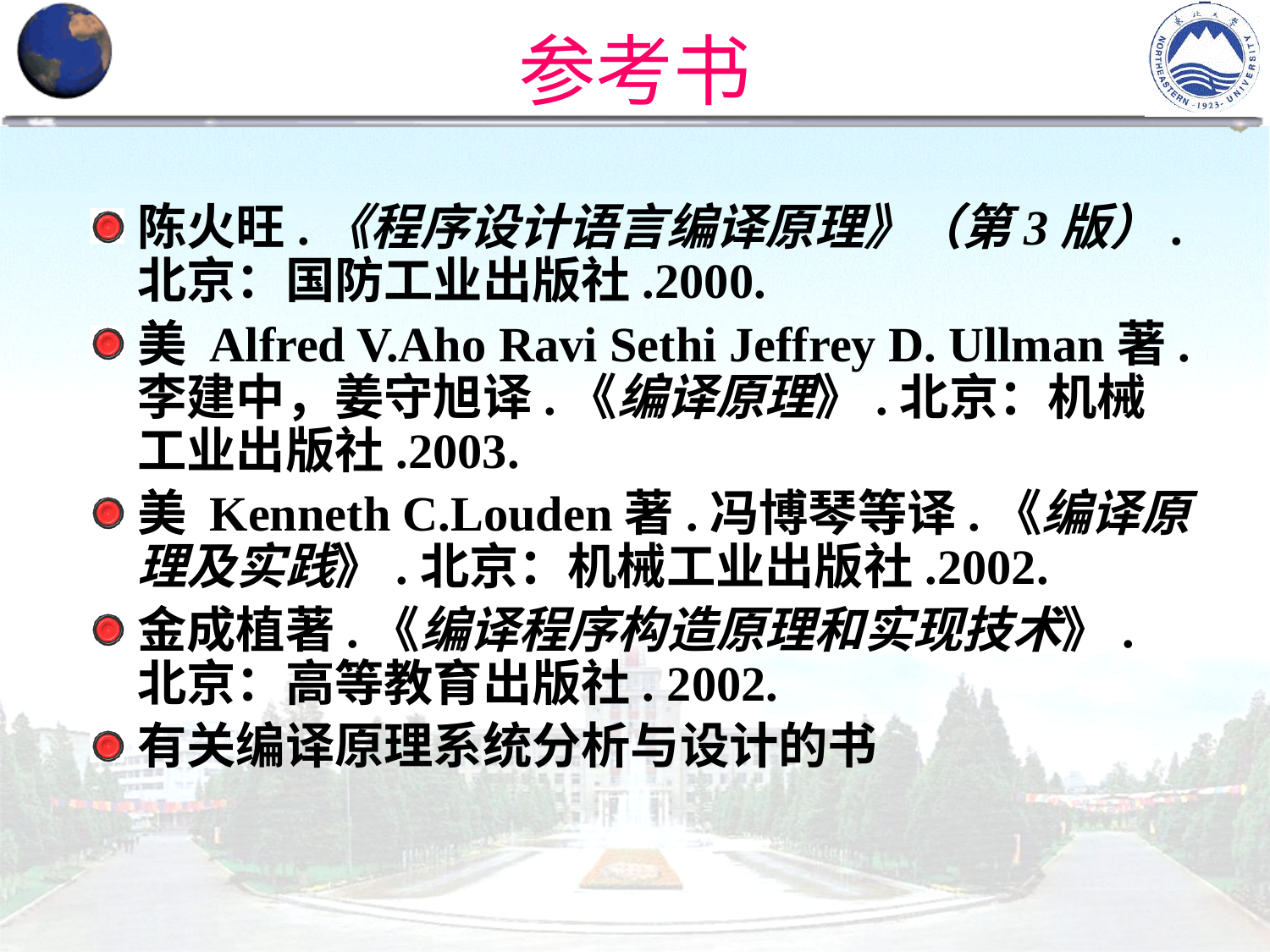

参考书
陈火旺.《程序设计语言编译原理》（第3版）. 北京：国防工业出版社.2000.
美 Alfred V.Aho Ravi Sethi Jeffrey D. Ullman著.李建中，姜守旭译.《编译原理》.北京：机械工业出版社.2003.
美 Kenneth C.Louden著.冯博琴等译.《编译原理及实践》.北京：机械工业出版社.2002.
金成植著.《编译程序构造原理和实现技术》. 北京：高等教育出版社. 2002.
有关编译原理系统分析与设计的书